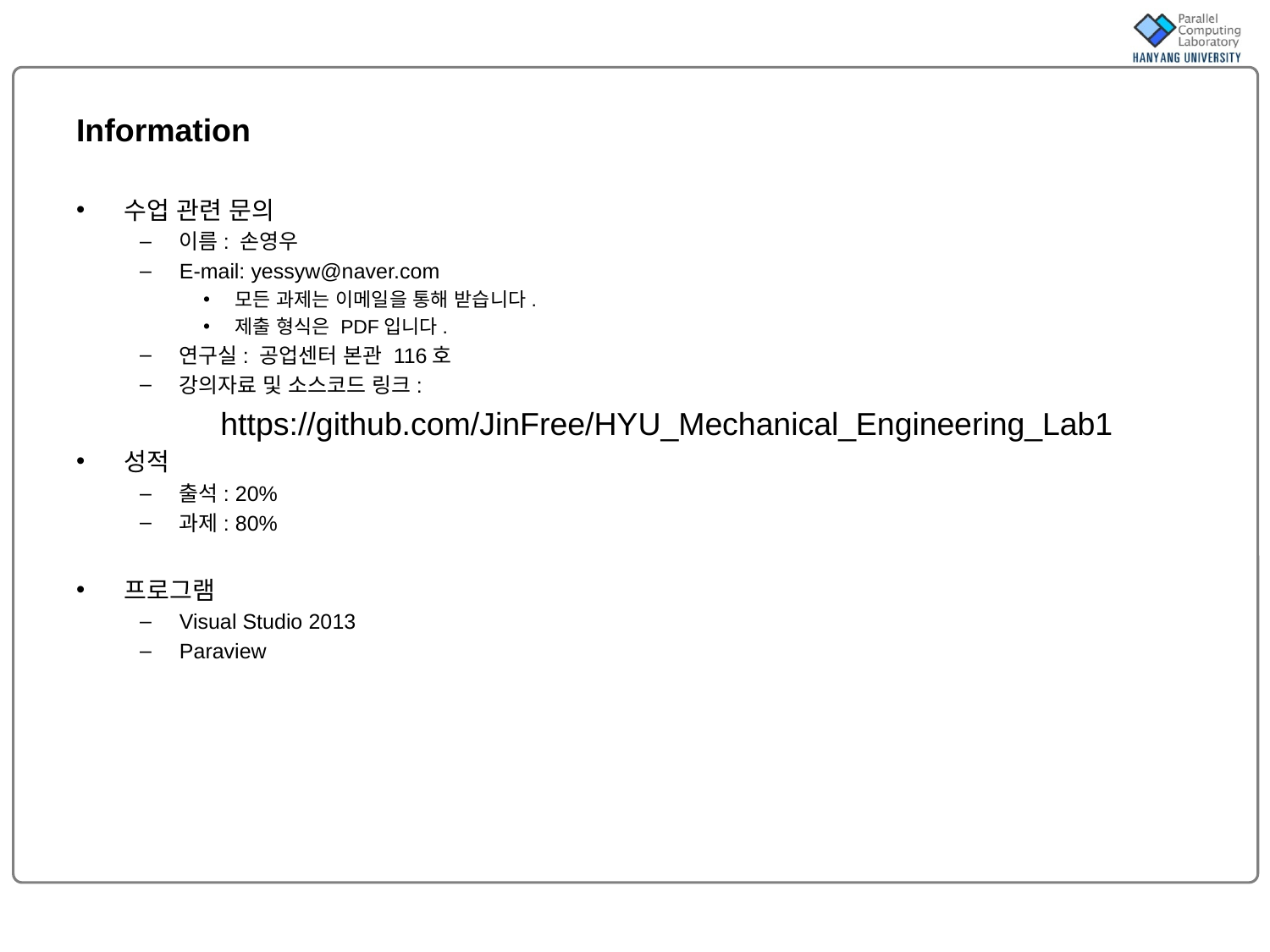

# Information
수업 관련 문의
이름: 손영우
E-mail: yessyw@naver.com
모든 과제는 이메일을 통해 받습니다.
제출 형식은 PDF입니다.
연구실: 공업센터 본관 116호
강의자료 및 소스코드 링크:
https://github.com/JinFree/HYU_Mechanical_Engineering_Lab1
성적
출석: 20%
과제: 80%

프로그램
Visual Studio 2013
Paraview